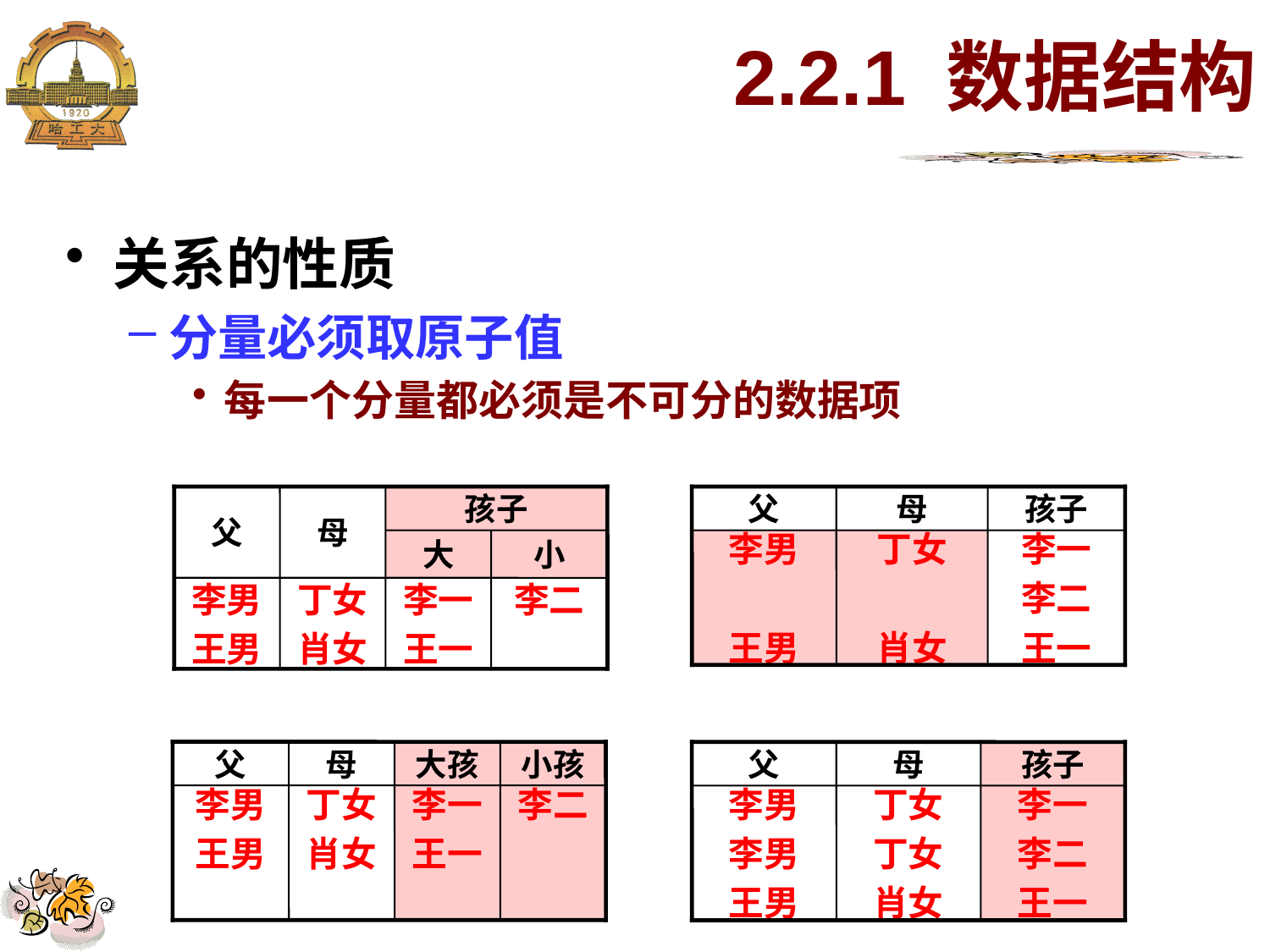

# 2.2.1 数据结构
关系的性质
分量必须取原子值
每一个分量都必须是不可分的数据项
父

母

孩子

大
小

李男
王男
丁女
肖女
李一
王一
李二

父

母

孩子

李男

王男
丁女

肖女
李一
李二
王一

父

母

大孩

小孩

李男
王男

丁女
肖女

李一
王一

李二

父

母
孩子

李男
李男
王男
丁女
丁女
肖女
李一
李二
王一